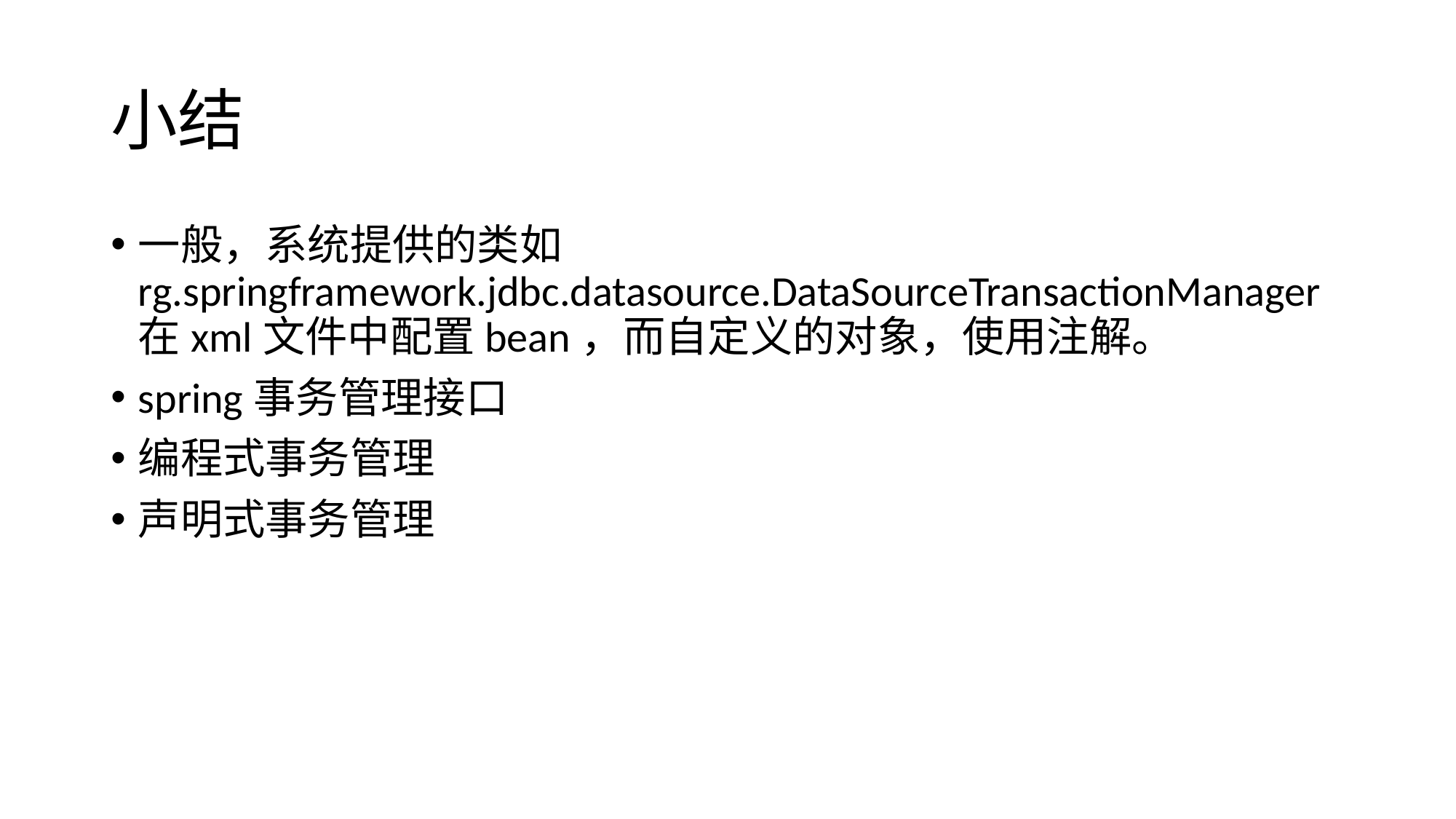

# 小结
一般，系统提供的类如rg.springframework.jdbc.datasource.DataSourceTransactionManager在xml文件中配置bean，而自定义的对象，使用注解。
spring事务管理接口
编程式事务管理
声明式事务管理